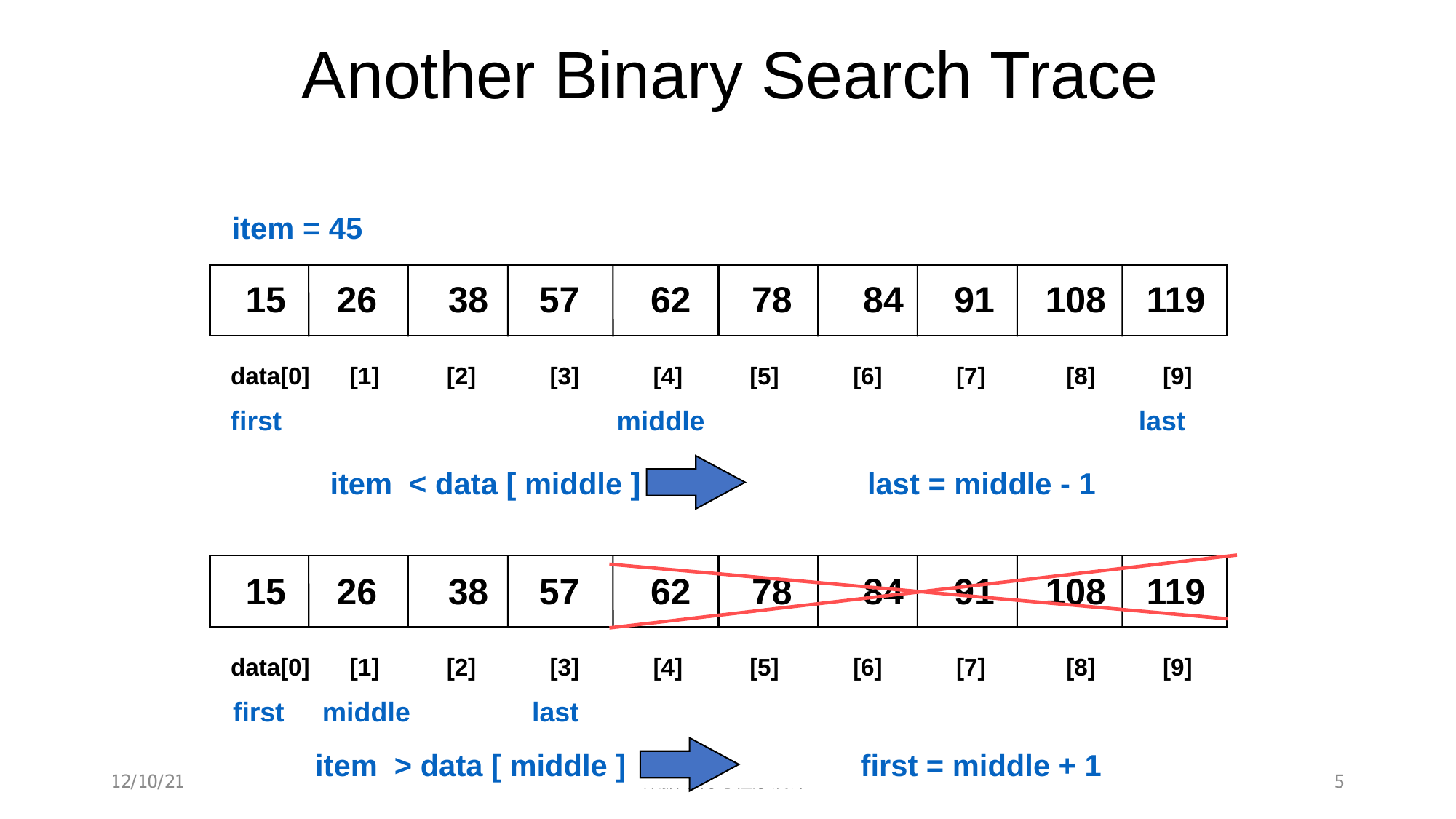

# Another Binary Search Trace
item = 45

15     26       38     57       62      78       84     91     108    119
data[0]      [1]          [2]           [3]           [4]          [5]           [6]           [7]            [8]          [9]

  first                                            middle                                                         last

 item  < data [ middle ]                           	last = middle - 1

item  > data [ middle ] 		             first = middle + 1

15     26       38     57       62      78       84     91     108    119
data[0]      [1]          [2]           [3]           [4]          [5]           [6]           [7]            [8]          [9]
  first     middle                last
12/10/21
数据结构与程序设计
5